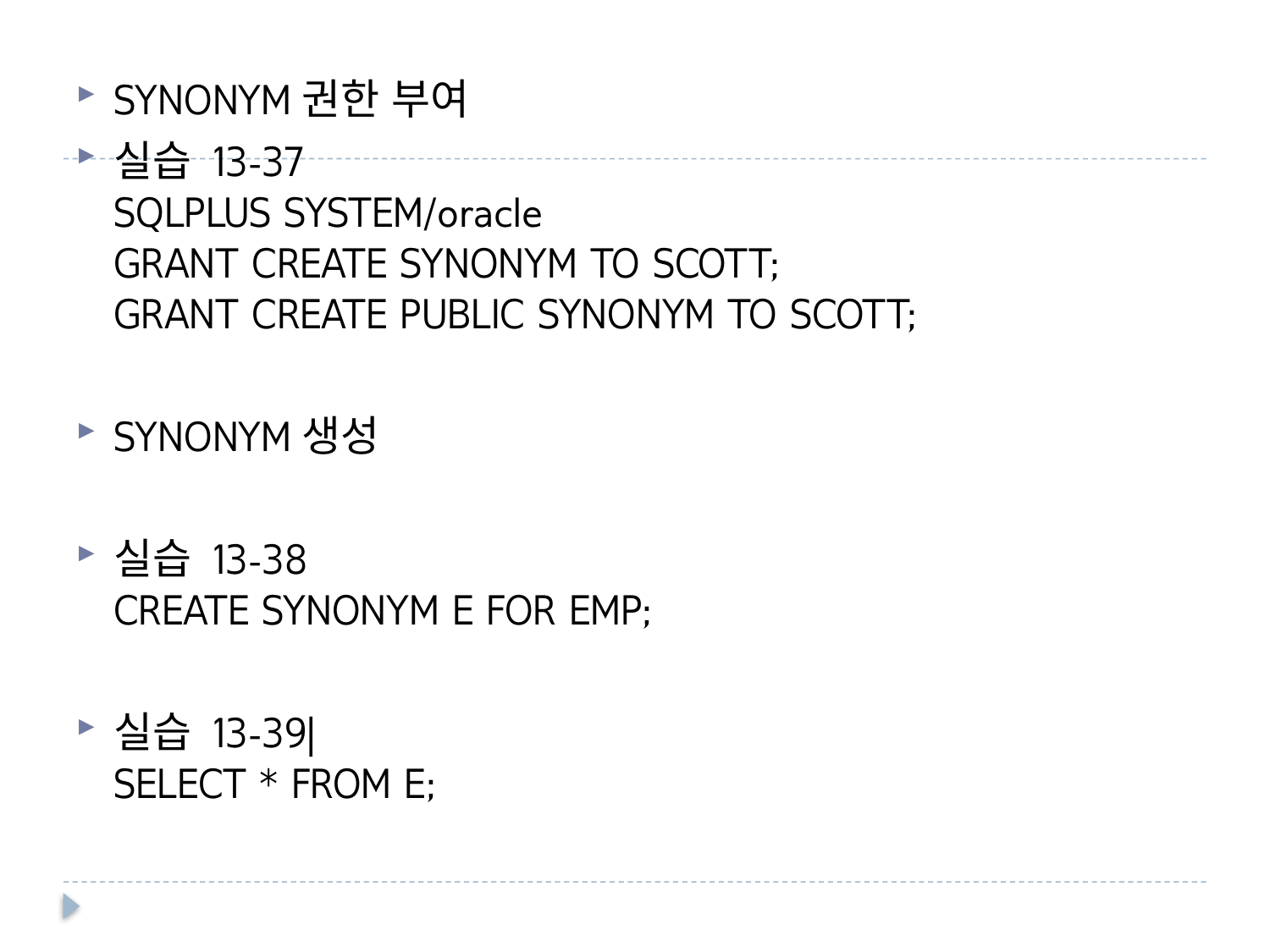

SYNONYM권한 부여
실습 13-37
SQLPLUS SYSTEM/oracle
GRANT CREATE SYNONYM TO SCOTT;
GRANT CREATE PUBLIC SYNONYM TO SCOTT;

SYNONYM생성

실습 13-38
CREATE SYNONYM E FOR EMP;

실습 13-39|
SELECT * FROM E;